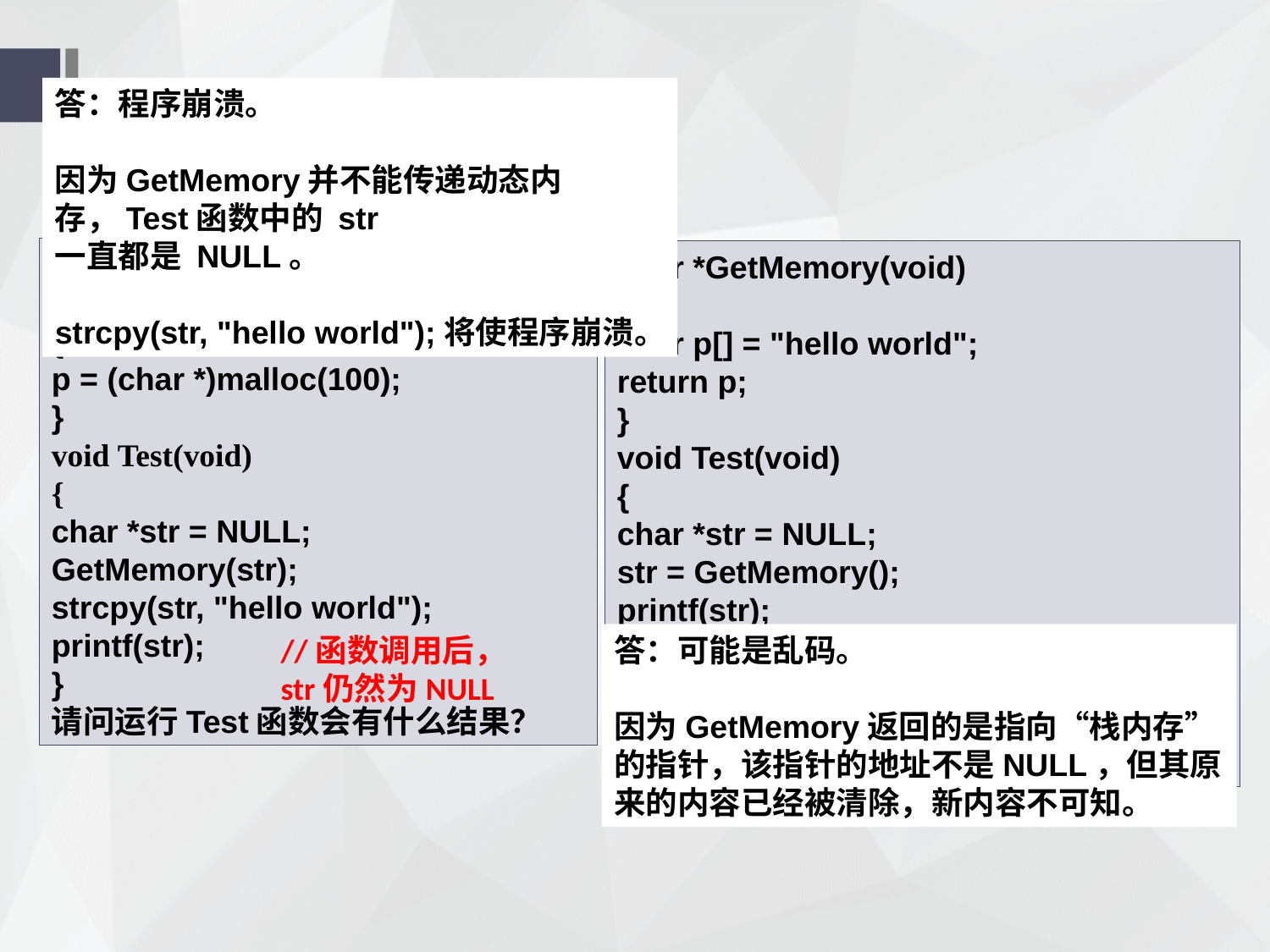

答：程序崩溃。

因为GetMemory并不能传递动态内存，Test函数中的 str
一直都是 NULL。

strcpy(str, "hello world");将使程序崩溃。
# 内存问题

void GetMemory(char *p)
{
p = (char *)malloc(100);
}
void Test(void)
{
char *str = NULL;
GetMemory(str);
strcpy(str, "hello world");
printf(str);
}
请问运行Test函数会有什么结果？
char *GetMemory(void)
{
char p[] = "hello world";
return p;
}
void Test(void)
{
char *str = NULL;
str = GetMemory();
printf(str);
}
请问运行Test函数会有什么样的结果？

//函数调用后，
str仍然为NULL
答：可能是乱码。

因为GetMemory返回的是指向“栈内存”的指针，该指针的地址不是NULL，但其原来的内容已经被清除，新内容不可知。